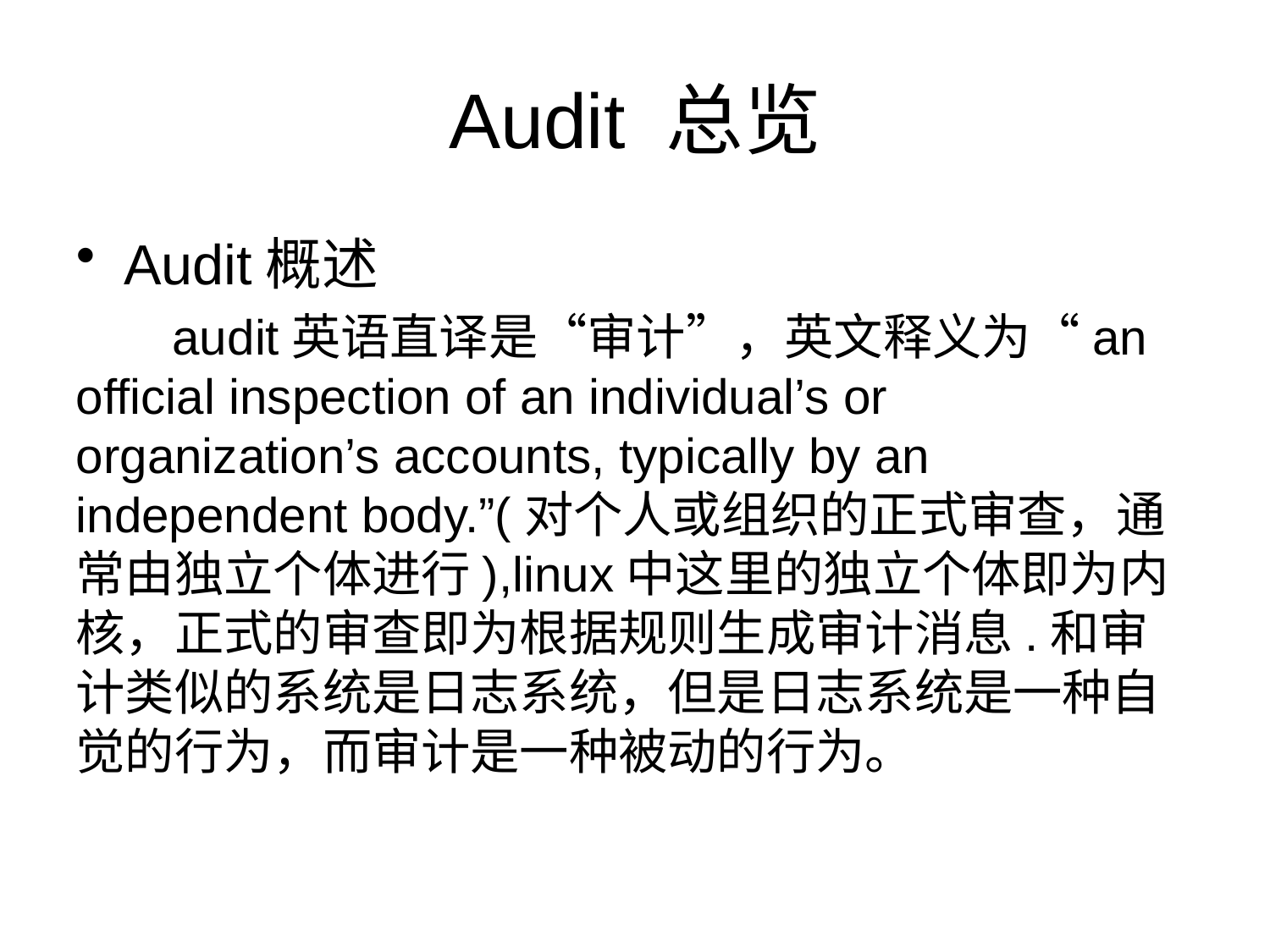

# Audit 总览
Audit概述
       audit英语直译是“审计”，英文释义为“an official inspection of an individual’s or organization’s accounts, typically by an independent body.”(对个人或组织的正式审查，通常由独立个体进行),linux中这里的独立个体即为内核，正式的审查即为根据规则生成审计消息.和审计类似的系统是日志系统，但是日志系统是一种自觉的行为，而审计是一种被动的行为。